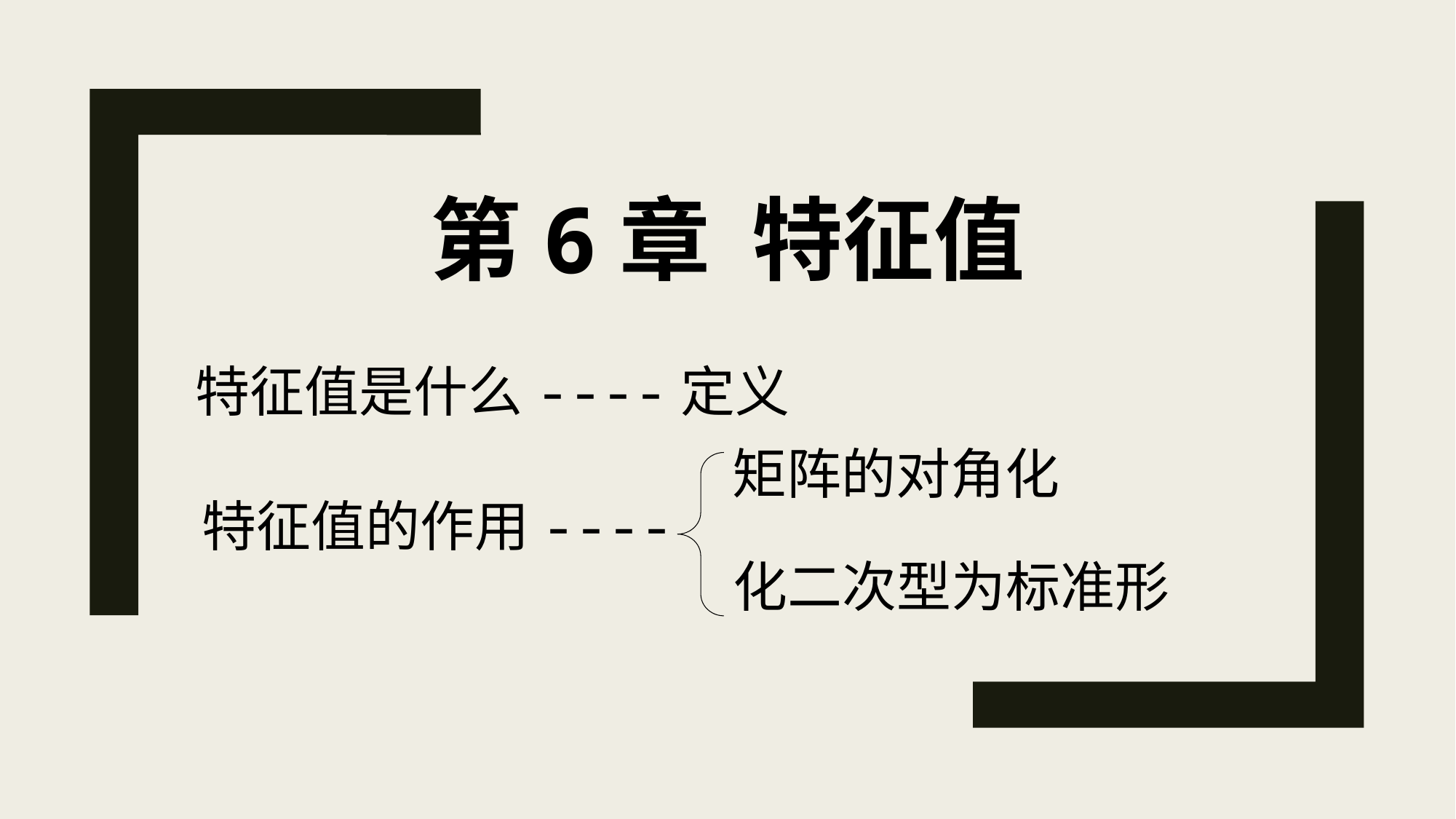

第6章  特征值

特征值是什么----定义
矩阵的对角化

特征值的作用----
化二次型为标准形